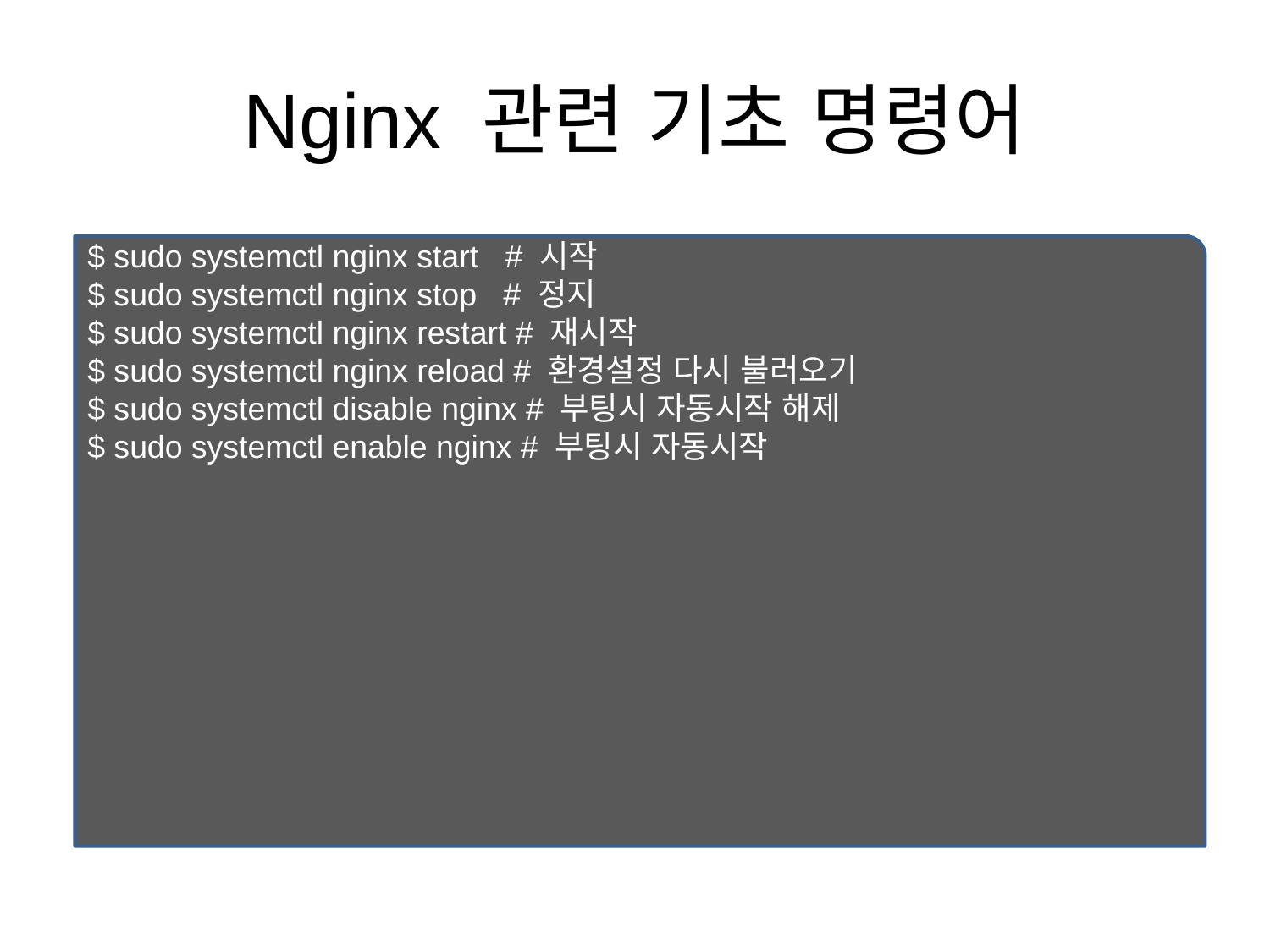

# Nginx 관련 기초 명령어

$ sudo systemctl nginx start   # 시작
$ sudo systemctl nginx stop   # 정지
$ sudo systemctl nginx restart # 재시작
$ sudo systemctl nginx reload # 환경설정 다시 불러오기
$ sudo systemctl disable nginx # 부팅시 자동시작 해제
$ sudo systemctl enable nginx # 부팅시 자동시작